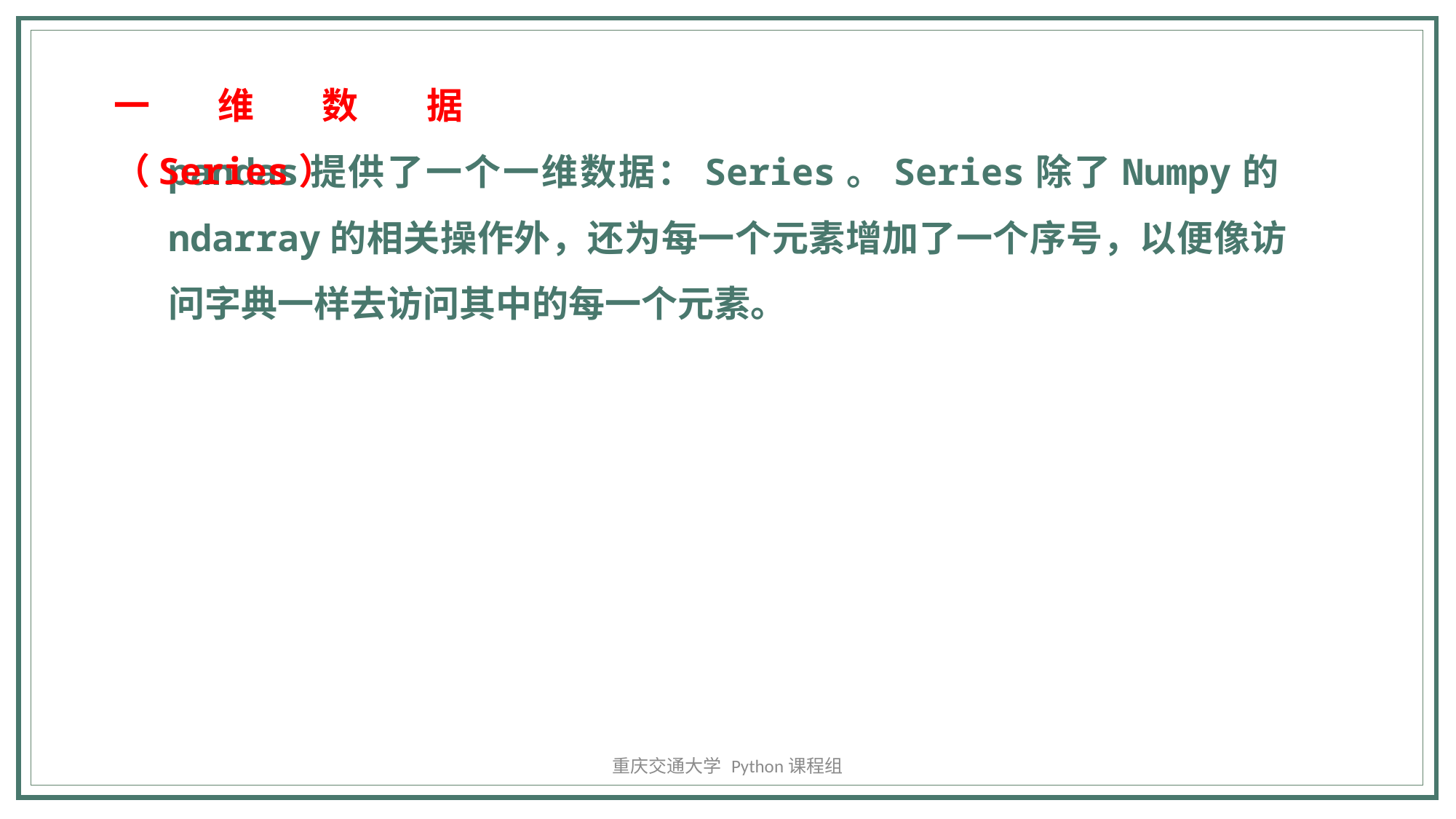

一维数据（Series）
pandas提供了一个一维数据：Series。Series除了Numpy的ndarray的相关操作外，还为每一个元素增加了一个序号，以便像访问字典一样去访问其中的每一个元素。
重庆交通大学 Python课程组